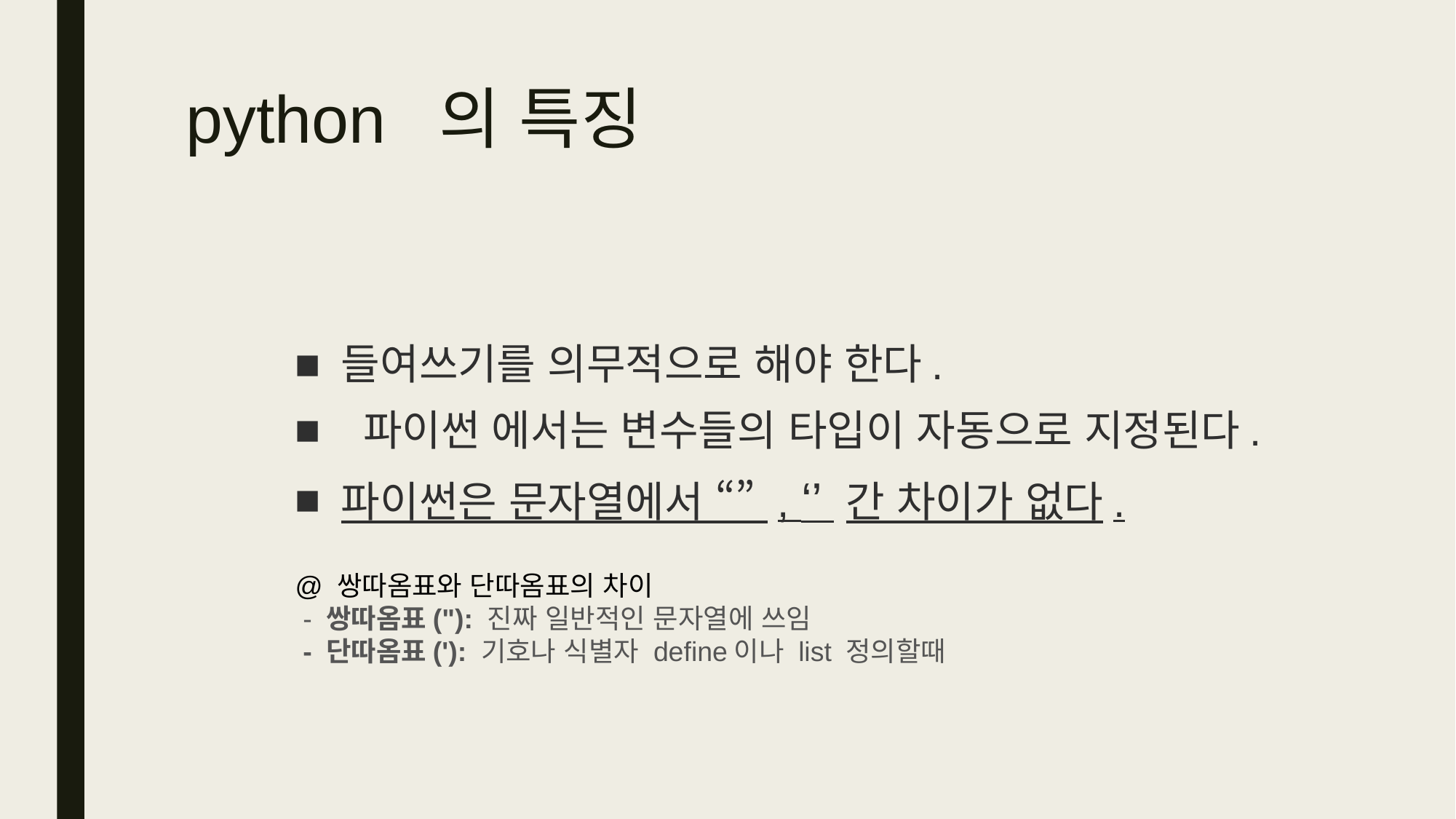

# python  의 특징
들여쓰기를 의무적으로 해야 한다.
 파이썬 에서는 변수들의 타입이 자동으로 지정된다.
파이썬은 문자열에서 “” , ‘’ 간 차이가 없다.
@ 쌍따옴표와 단따옴표의 차이
 - 쌍따옴표("): 진짜 일반적인 문자열에 쓰임
 - 단따옴표('): 기호나 식별자 define이나 list 정의할때